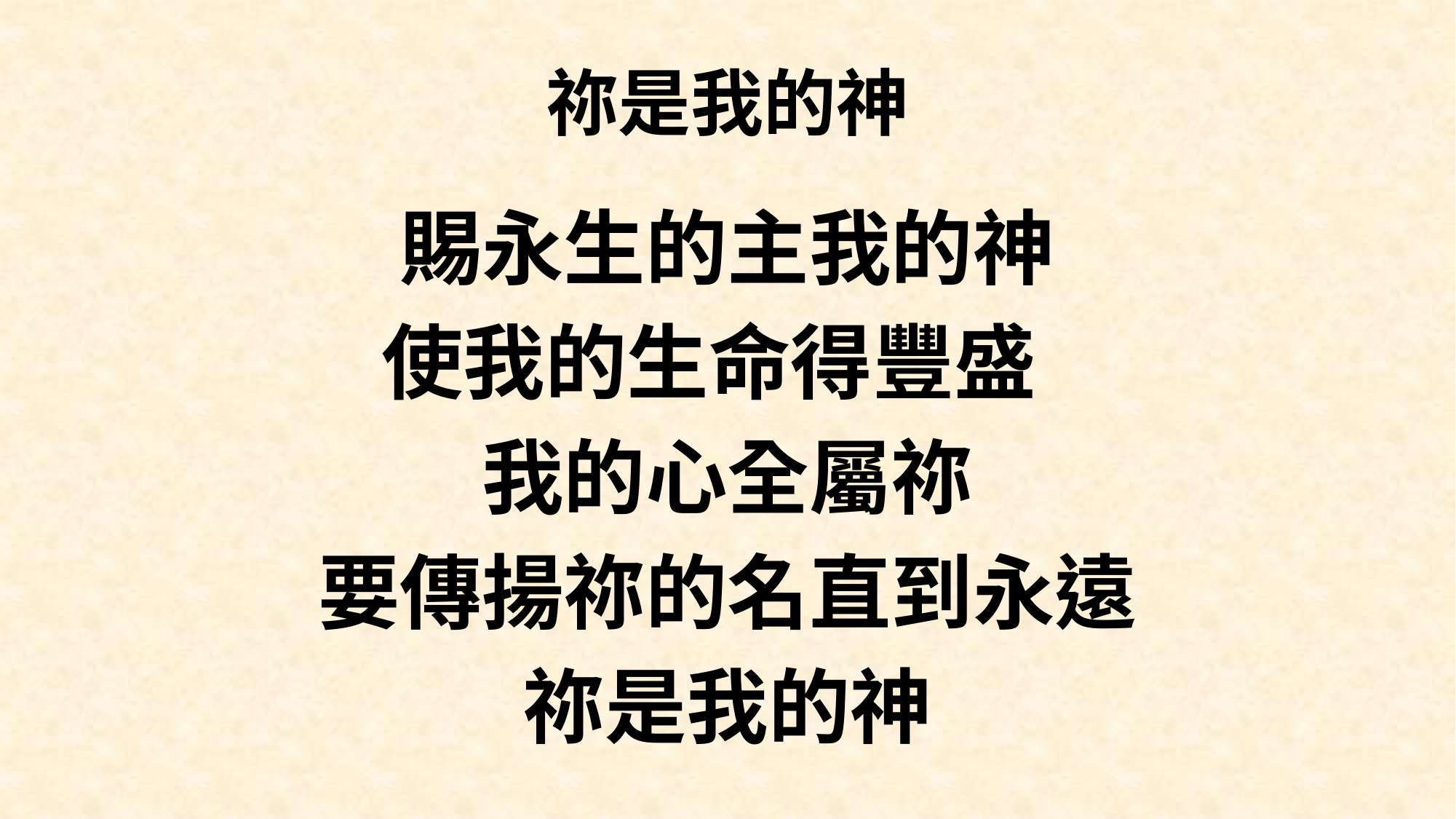

# 祢是我的神
賜永生的主我的神
使我的生命得豐盛
我的心全屬祢
要傳揚祢的名直到永遠
祢是我的神